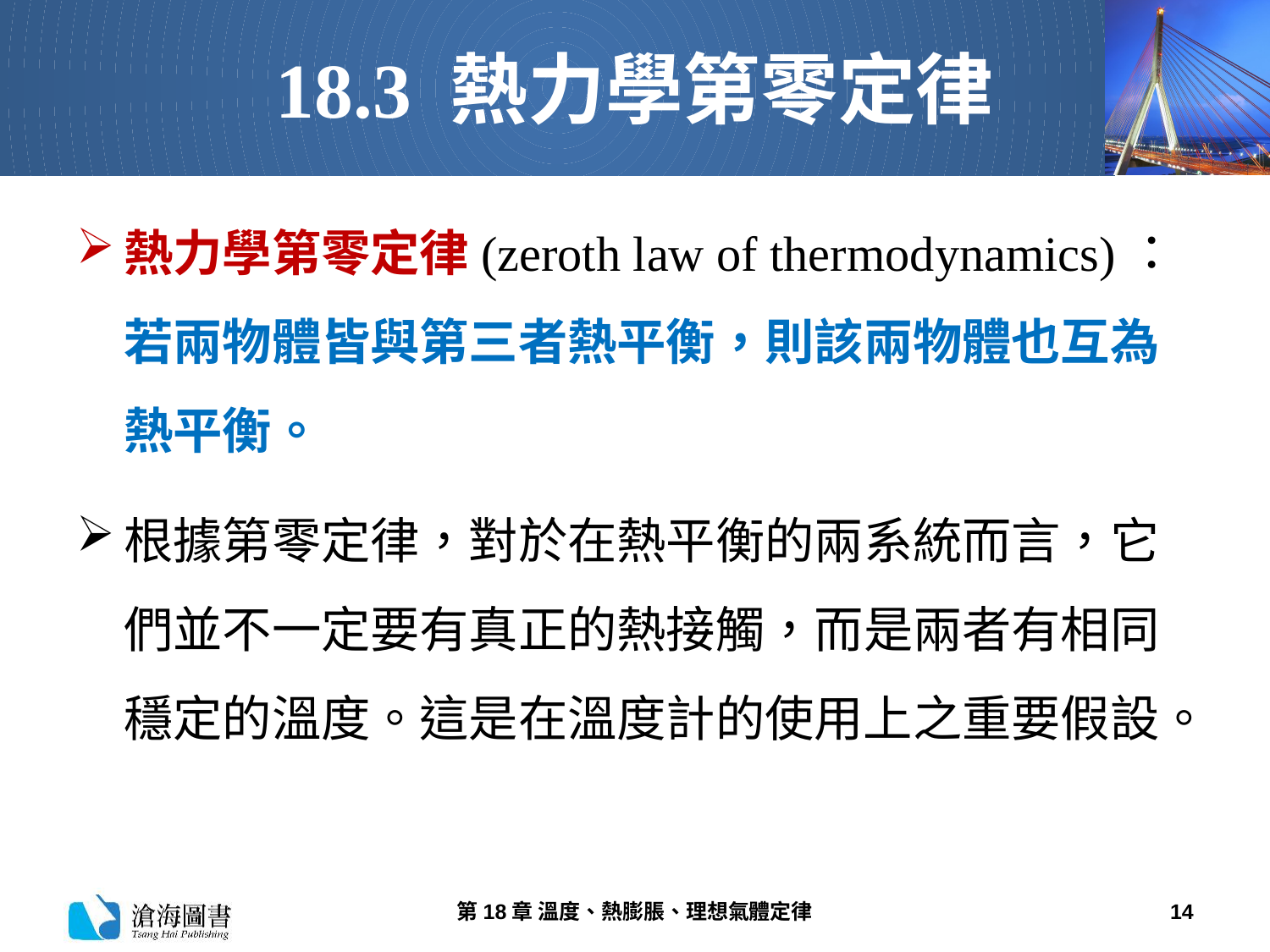

# 18.3 熱力學第零定律
熱力學第零定律(zeroth law of thermodynamics)：
若兩物體皆與第三者熱平衡，則該兩物體也互為熱平衡。
根據第零定律，對於在熱平衡的兩系統而言，它們並不一定要有真正的熱接觸，而是兩者有相同穩定的溫度。這是在溫度計的使用上之重要假設。
第18章 溫度、熱膨脹、理想氣體定律
14